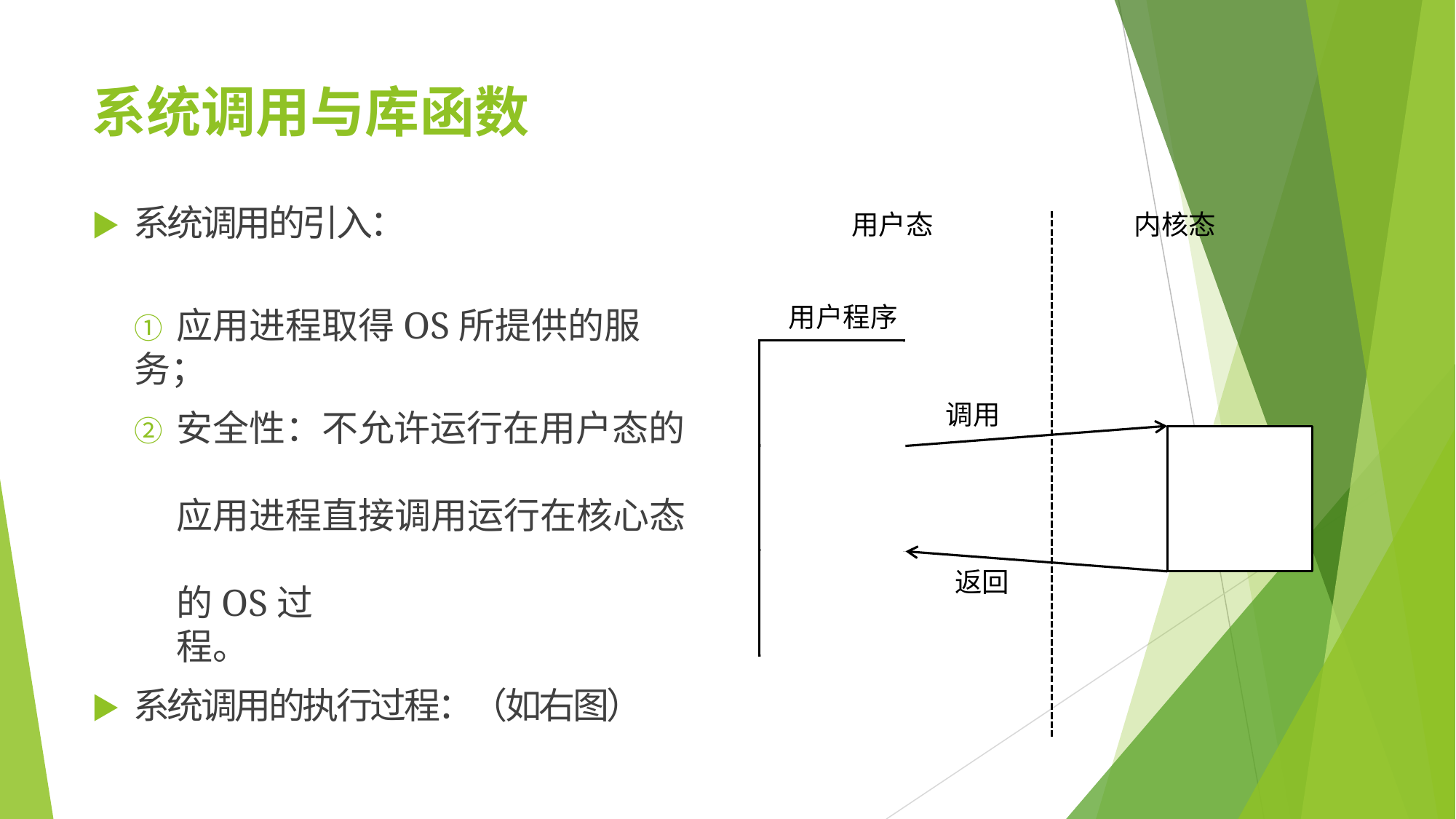

# 系统调用与库函数
▶	系统调用的引入：
用户态
内核态

用户程序
① 应用进程取得OS所提供的服务；
| 系统调用 命令 |
| --- |
|  |
|  |

调用
② 安全性：不允许运行在用户态的
应用进程直接调用运行在核心态
返回
的OS过程。
▶	系统调用的执行过程：（如右图）